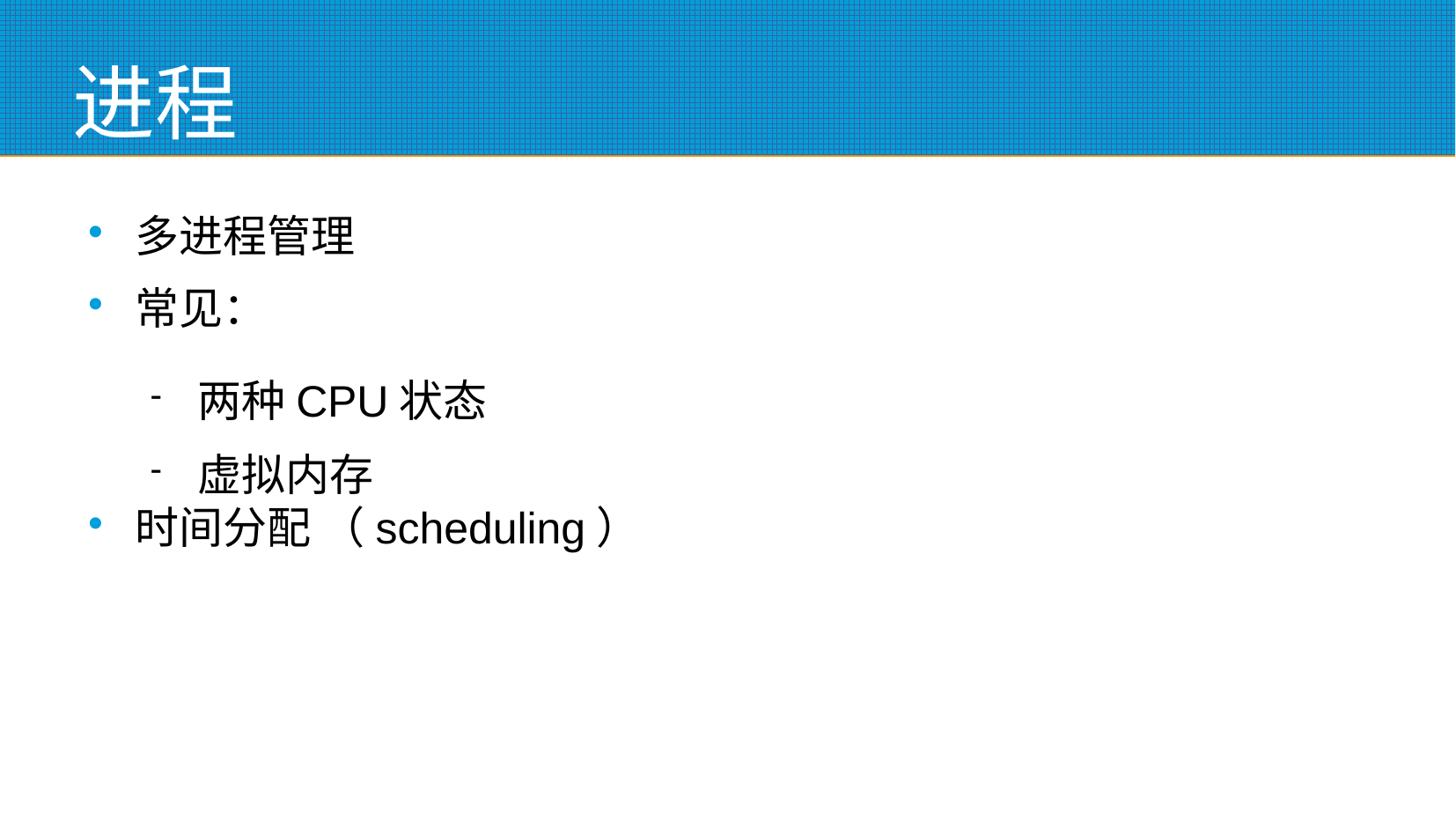

# 进程
多进程管理
常见：
两种CPU状态
虚拟内存
时间分配 （scheduling）